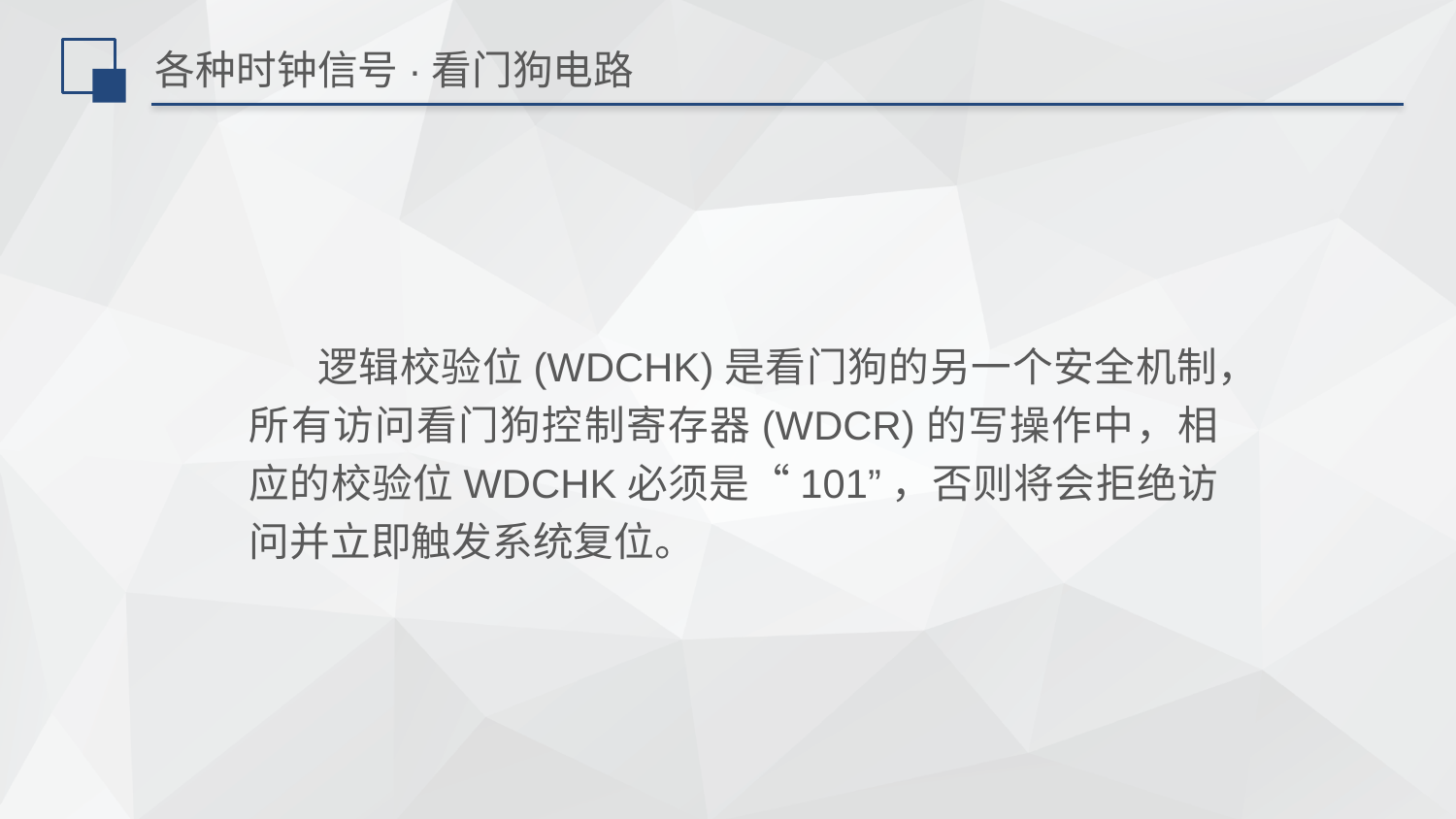

# 各种时钟信号·看门狗电路
      逻辑校验位(WDCHK)是看门狗的另一个安全机制，所有访问看门狗控制寄存器(WDCR)的写操作中，相应的校验位WDCHK必须是“101”，否则将会拒绝访问并立即触发系统复位。